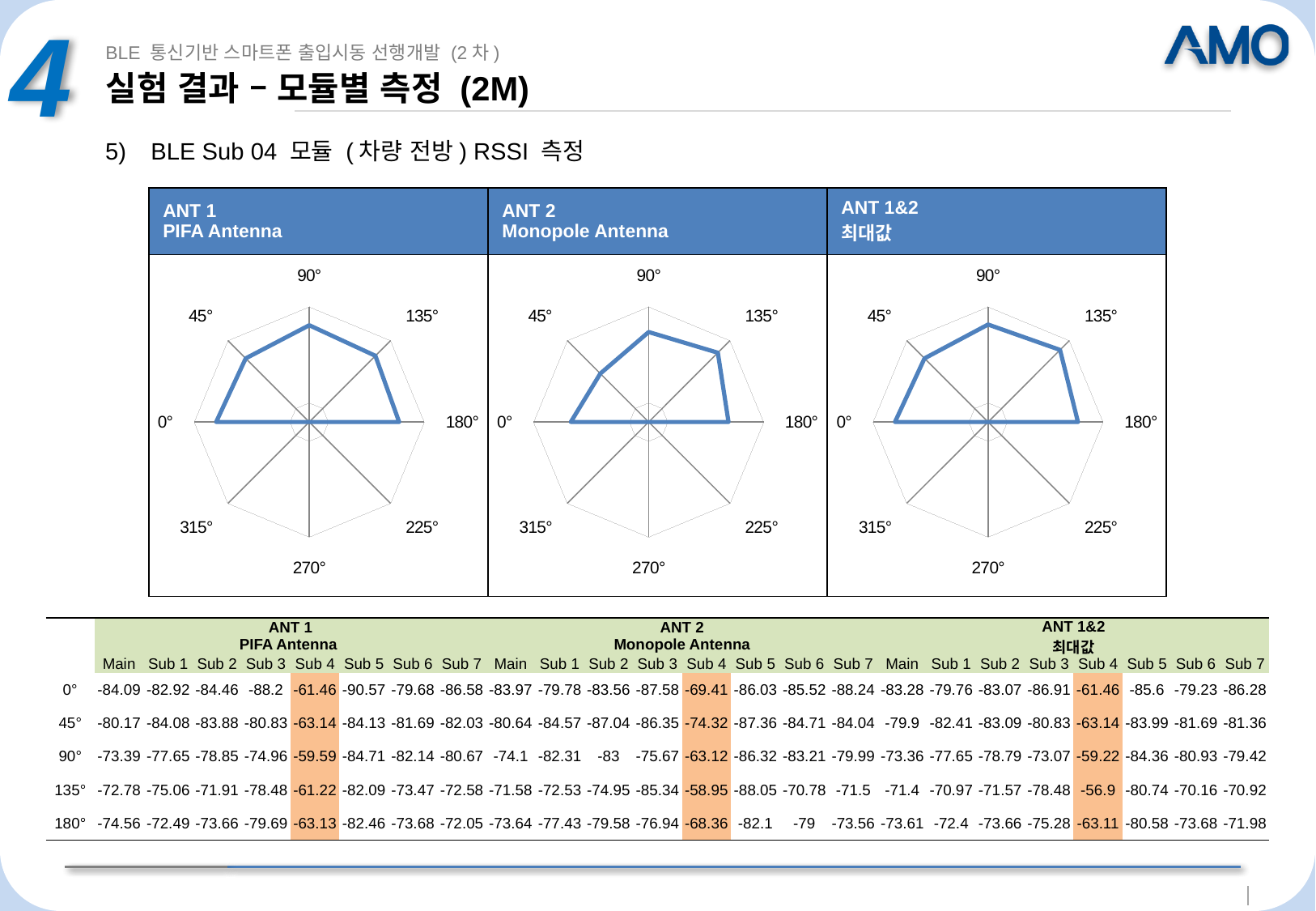

4
BLE 통신기반 스마트폰 출입시동 선행개발 (2차)
# 실험 결과 – 모듈별 측정 (2M)
BLE Sub 04 모듈 (차량 전방) RSSI 측정
| ANT 1 PIFA Antenna | ANT 2 Monopole Antenna | ANT 1&2 최대값 |
| --- | --- | --- |
|  |  |  |

### Chart

| Category |  |
|---|---|
| 90° | -59.59 |
| 135° | -61.22 |
| 180° | -63.13 |
| 225° | -110.0 |
| 270° | -110.0 |
| 315° | -110.0 |
| 0° | -61.46 |
| 45° | -63.14 |

### Chart

| Category |  |
|---|---|
| 90° | -63.12 |
| 135° | -58.95 |
| 180° | -68.36 |
| 225° | -110.0 |
| 270° | -110.0 |
| 315° | -110.0 |
| 0° | -69.41 |
| 45° | -74.32 |

### Chart

| Category |  |
|---|---|
| 90° | -59.22 |
| 135° | -56.9 |
| 180° | -63.11 |
| 225° | -110.0 |
| 270° | -110.0 |
| 315° | -110.0 |
| 0° | -61.46 |
| 45° | -63.14 |
|  | ANT 1 PIFA Antenna |  |  |  |  |  |  |  | ANT 2 Monopole Antenna |  |  |  |  |  |  |  | ANT 1&2 최대값 |  |  |  |  |  |  |  |
| --- | --- | --- | --- | --- | --- | --- | --- | --- | --- | --- | --- | --- | --- | --- | --- | --- | --- | --- | --- | --- | --- | --- | --- | --- |
|  | Main | Sub 1 | Sub 2 | Sub 3 | Sub 4 | Sub 5 | Sub 6 | Sub 7 | Main | Sub 1 | Sub 2 | Sub 3 | Sub 4 | Sub 5 | Sub 6 | Sub 7 | Main | Sub 1 | Sub 2 | Sub 3 | Sub 4 | Sub 5 | Sub 6 | Sub 7 |
| 0° | -84.09 | -82.92 | -84.46 | -88.2 | -61.46 | -90.57 | -79.68 | -86.58 | -83.97 | -79.78 | -83.56 | -87.58 | -69.41 | -86.03 | -85.52 | -88.24 | -83.28 | -79.76 | -83.07 | -86.91 | -61.46 | -85.6 | -79.23 | -86.28 |
| 45° | -80.17 | -84.08 | -83.88 | -80.83 | -63.14 | -84.13 | -81.69 | -82.03 | -80.64 | -84.57 | -87.04 | -86.35 | -74.32 | -87.36 | -84.71 | -84.04 | -79.9 | -82.41 | -83.09 | -80.83 | -63.14 | -83.99 | -81.69 | -81.36 |
| 90° | -73.39 | -77.65 | -78.85 | -74.96 | -59.59 | -84.71 | -82.14 | -80.67 | -74.1 | -82.31 | -83 | -75.67 | -63.12 | -86.32 | -83.21 | -79.99 | -73.36 | -77.65 | -78.79 | -73.07 | -59.22 | -84.36 | -80.93 | -79.42 |
| 135° | -72.78 | -75.06 | -71.91 | -78.48 | -61.22 | -82.09 | -73.47 | -72.58 | -71.58 | -72.53 | -74.95 | -85.34 | -58.95 | -88.05 | -70.78 | -71.5 | -71.4 | -70.97 | -71.57 | -78.48 | -56.9 | -80.74 | -70.16 | -70.92 |
| 180° | -74.56 | -72.49 | -73.66 | -79.69 | -63.13 | -82.46 | -73.68 | -72.05 | -73.64 | -77.43 | -79.58 | -76.94 | -68.36 | -82.1 | -79 | -73.56 | -73.61 | -72.4 | -73.66 | -75.28 | -63.11 | -80.58 | -73.68 | -71.98 |